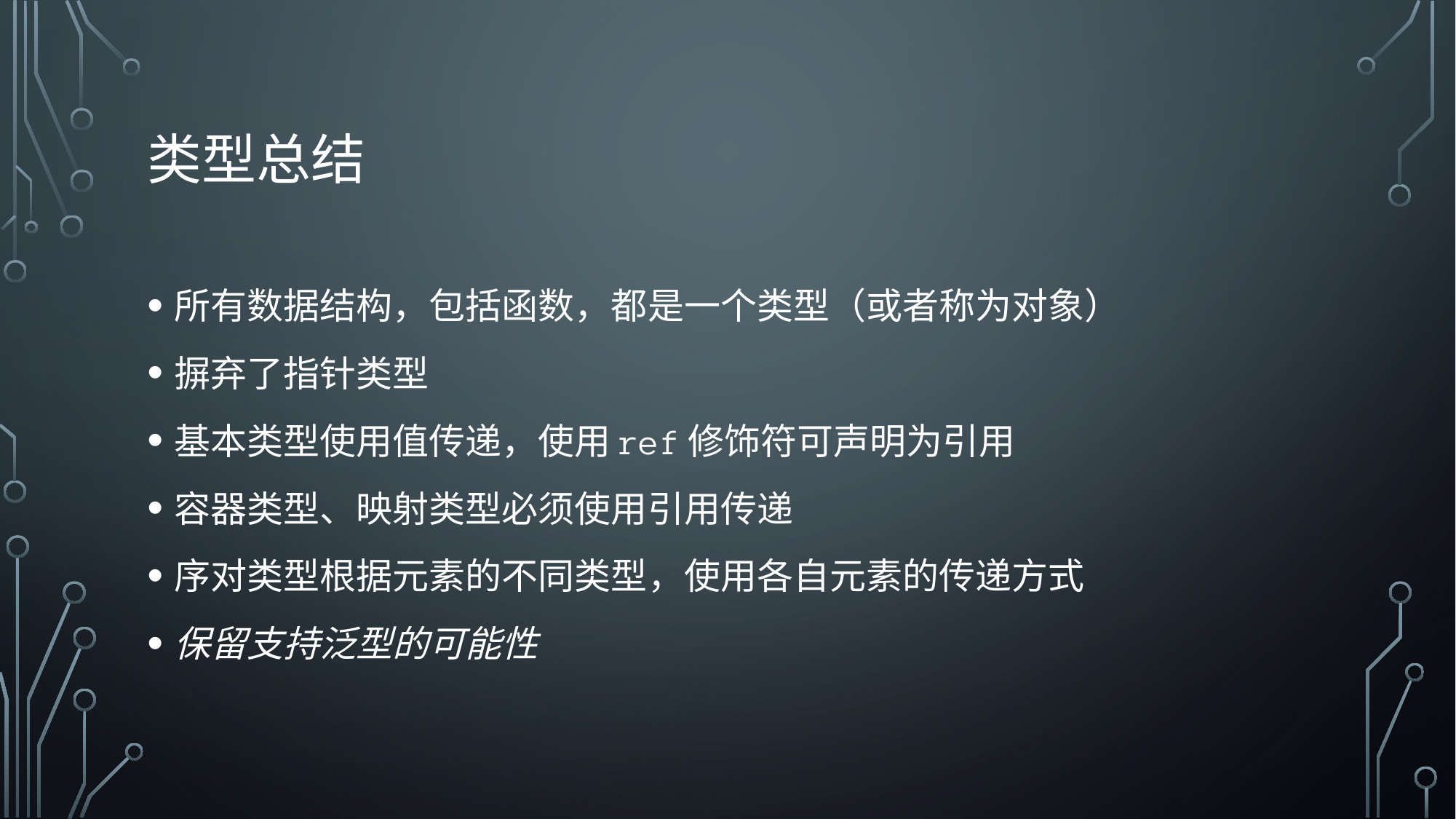

# 类型总结
所有数据结构，包括函数，都是一个类型（或者称为对象）
摒弃了指针类型
基本类型使用值传递，使用ref修饰符可声明为引用
容器类型、映射类型必须使用引用传递
序对类型根据元素的不同类型，使用各自元素的传递方式
保留支持泛型的可能性